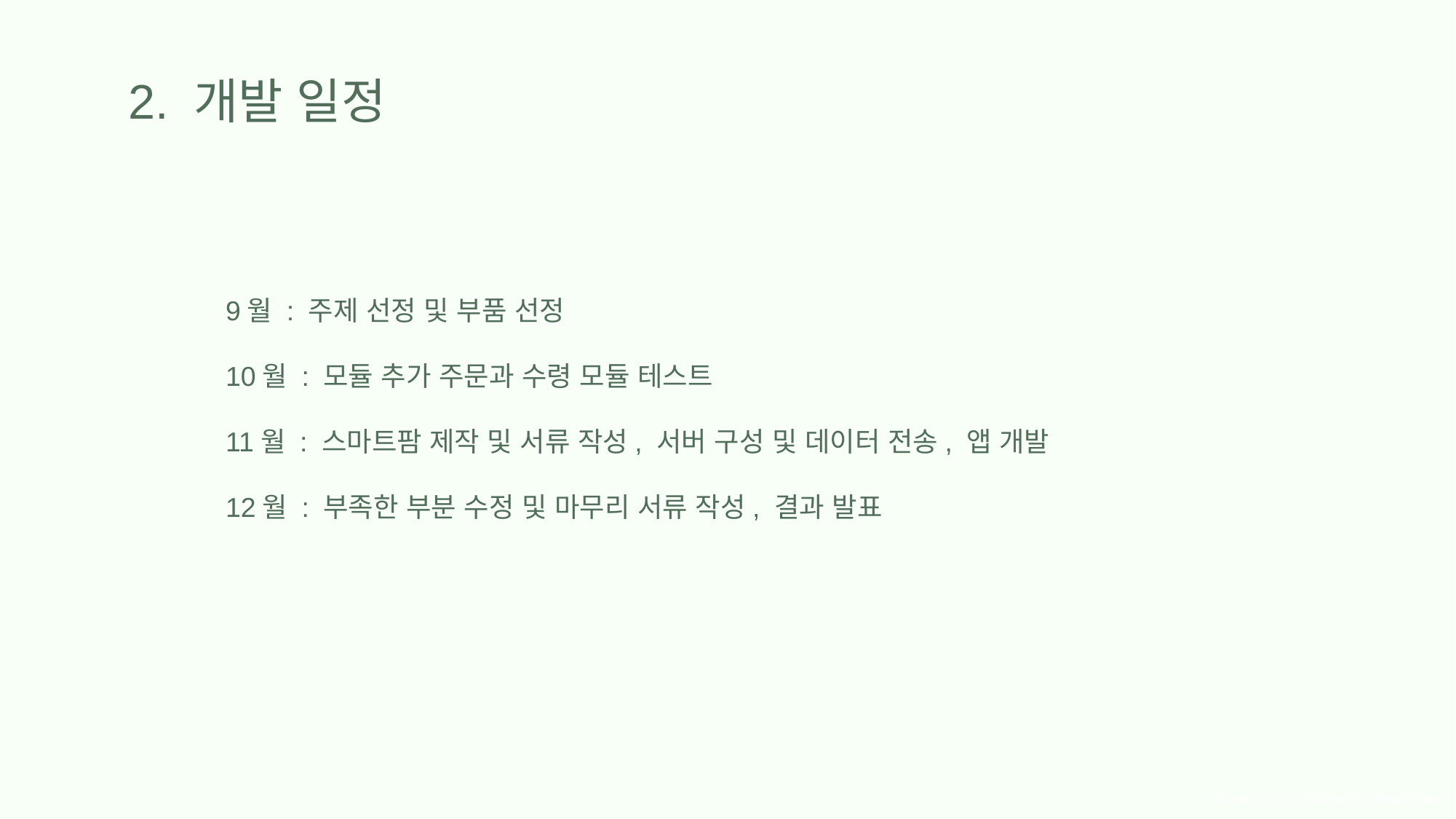

2. 개발 일정
9월 : 주제 선정 및 부품 선정

10월 : 모듈 추가 주문과 수령 모듈 테스트

11월 : 스마트팜 제작 및 서류 작성, 서버 구성 및 데이터 전송, 앱 개발

12월 : 부족한 부분 수정 및 마무리 서류 작성, 결과 발표